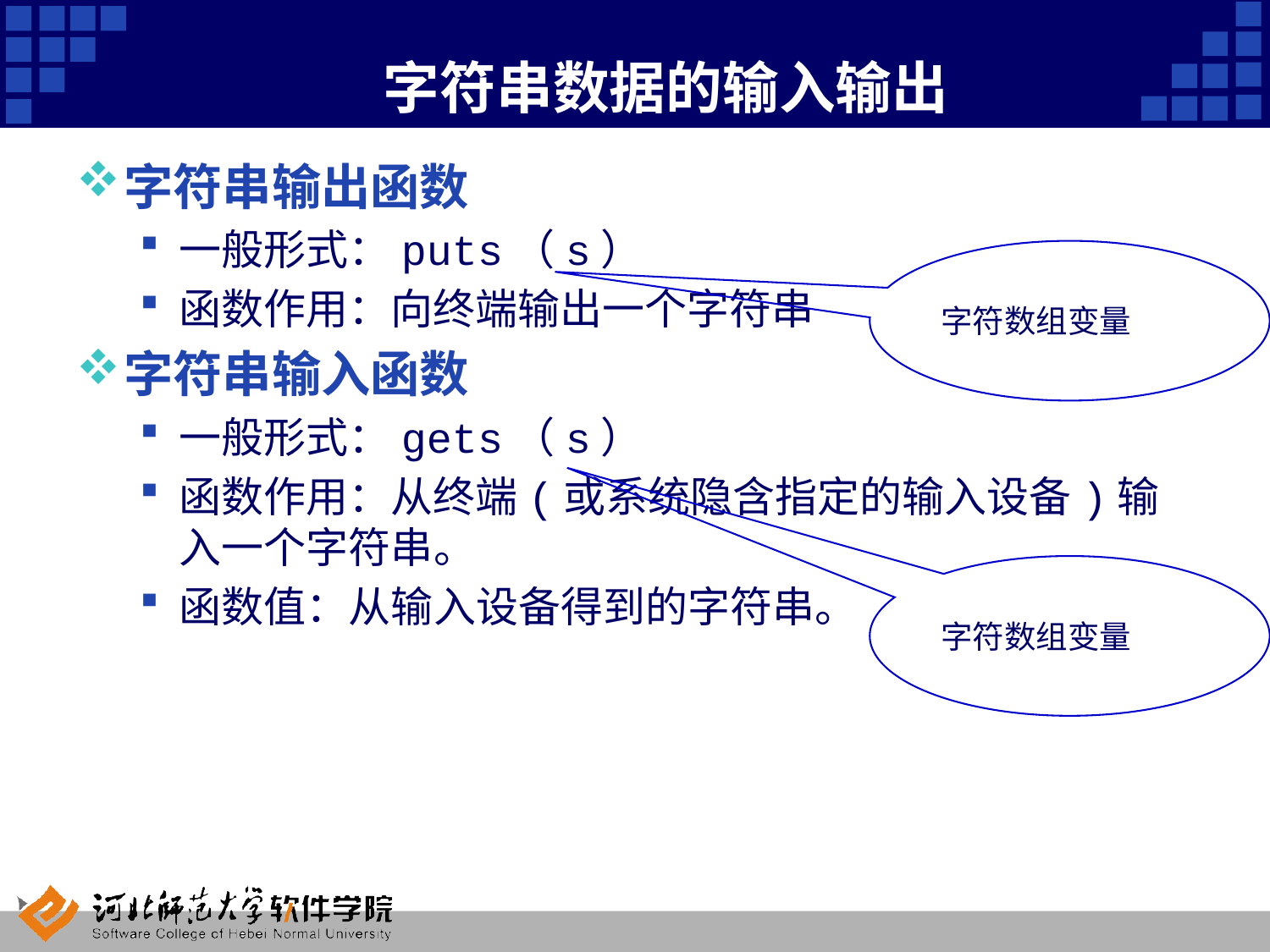

# 字符串数据的输入输出
字符串输出函数
一般形式：puts（s）
函数作用：向终端输出一个字符串
字符串输入函数
一般形式：gets（s）
函数作用：从终端(或系统隐含指定的输入设备)输入一个字符串。
函数值：从输入设备得到的字符串。
字符数组变量
字符数组变量